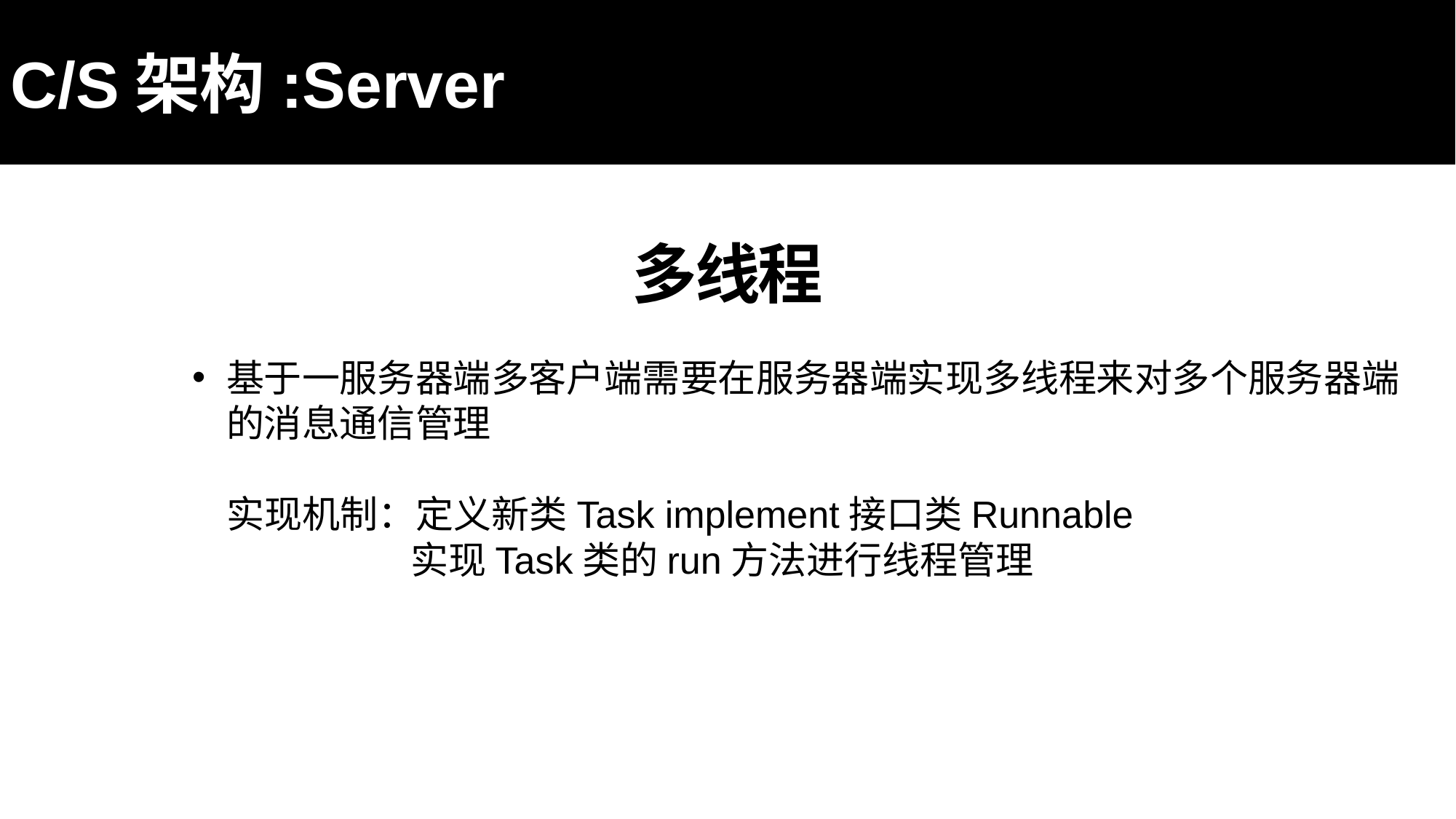

C/S架构:Server
多线程
基于一服务器端多客户端需要在服务器端实现多线程来对多个服务器端的消息通信管理

   实现机制：定义新类Task implement接口类Runnable
		实现Task类的run方法进行线程管理